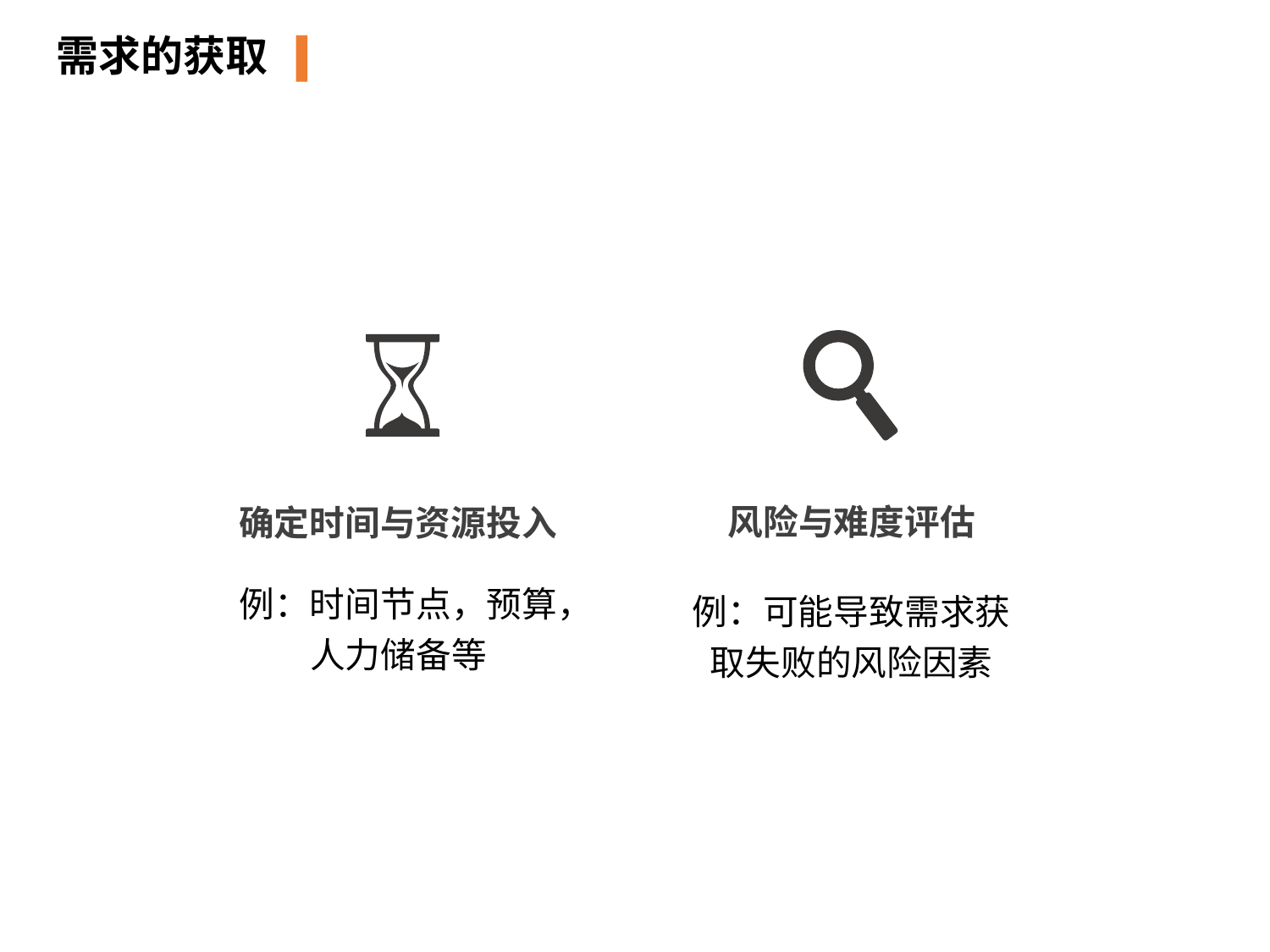

需求的获取

风险与难度评估
确定时间与资源投入
例：时间节点，预算，人力储备等
例：可能导致需求获取失败的风险因素